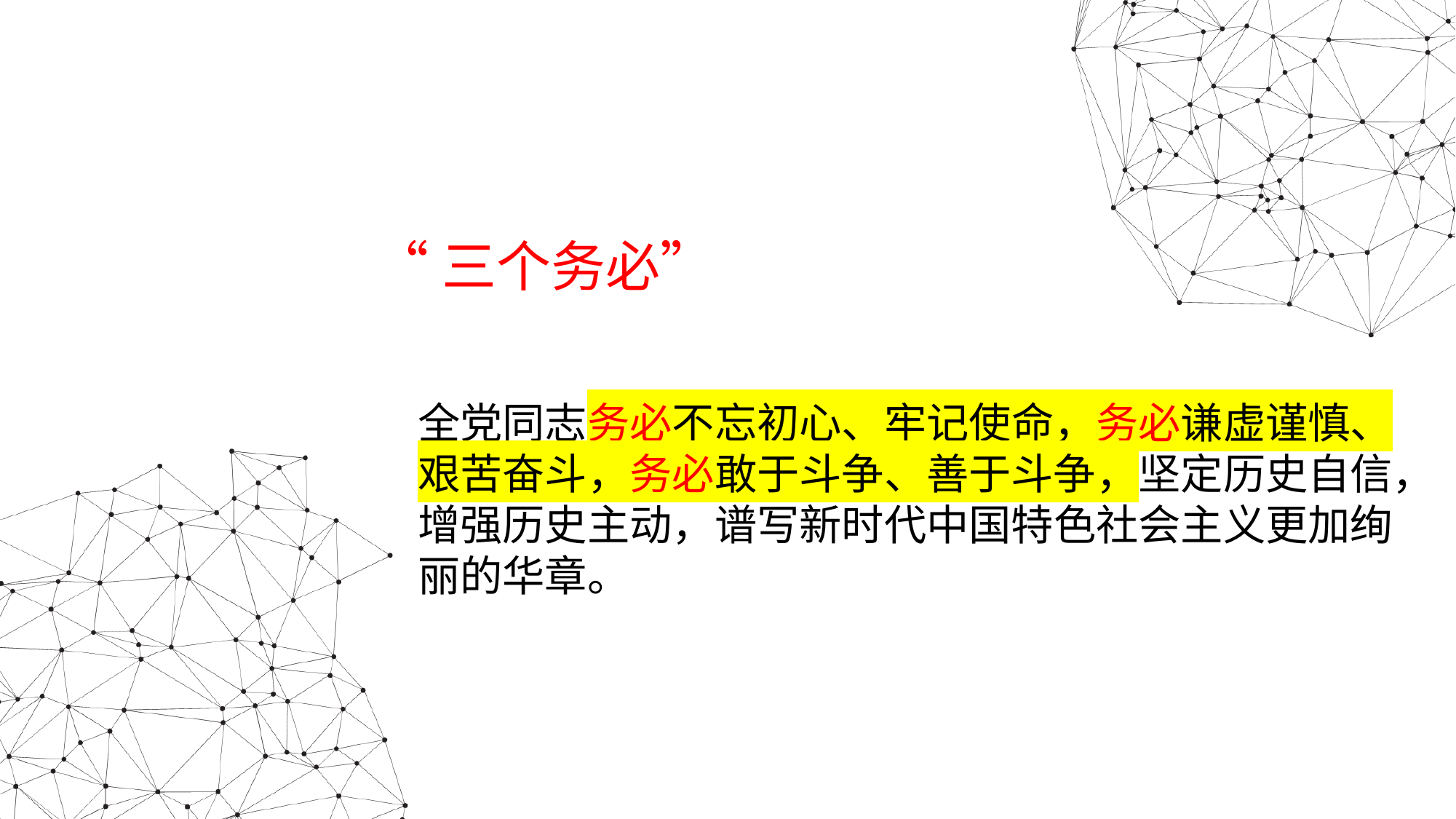

“三个务必”
全党同志务必不忘初心、牢记使命，务必谦虚谨慎、艰苦奋斗，务必敢于斗争、善于斗争，坚定历史自信，增强历史主动，谱写新时代中国特色社会主义更加绚丽的华章。